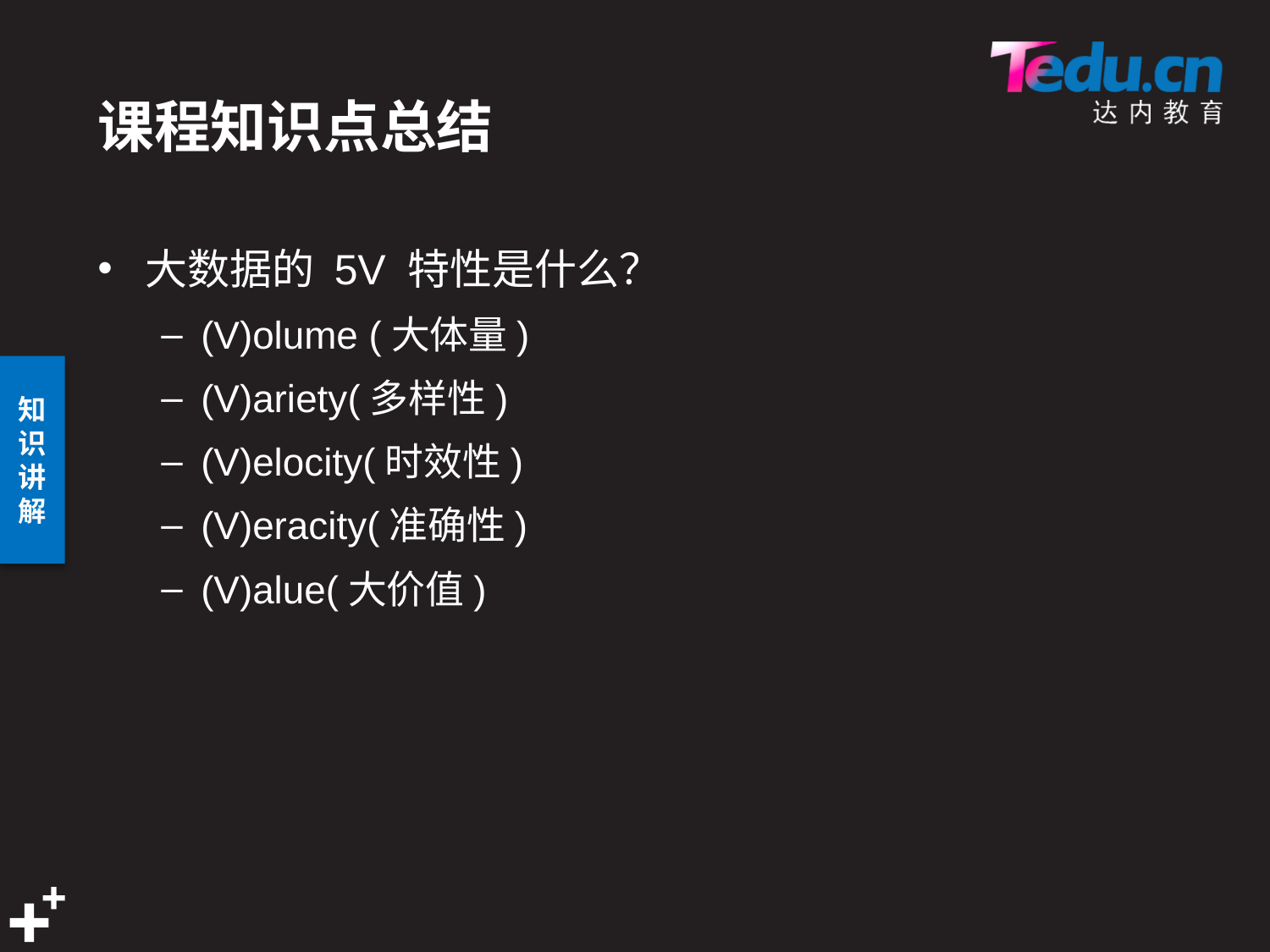

# 课程知识点总结
大数据的 5V 特性是什么？
(V)olume (大体量)
(V)ariety(多样性)
(V)elocity(时效性)
(V)eracity(准确性)
(V)alue(大价值)